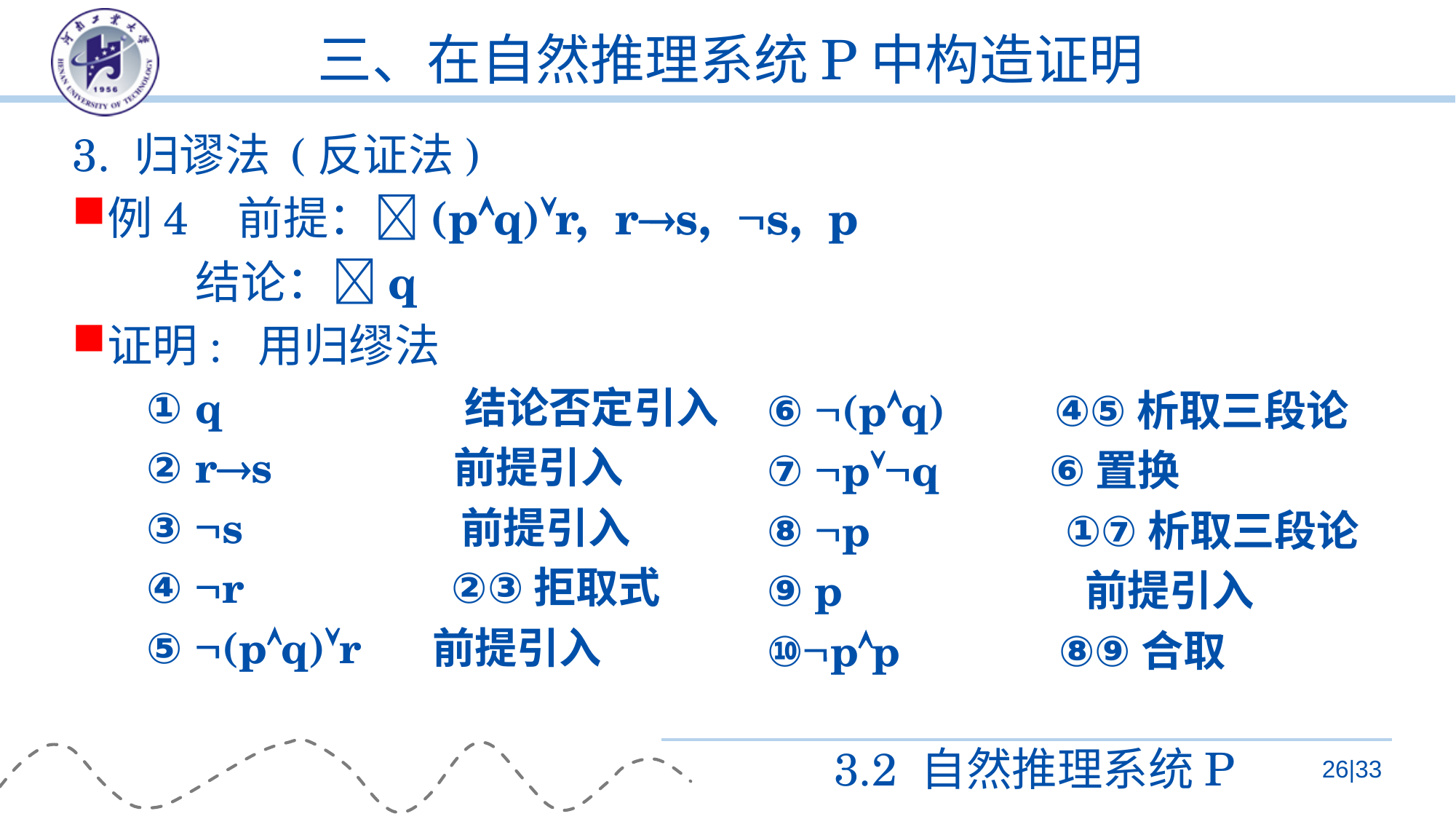

# 三、在自然推理系统P中构造证明
3. 归谬法 (反证法)
例4   前提：¬(p∧q)∨r,  r→s,  ¬s,  p
           结论：¬q
证明:  用归缪法
    ① q                   结论否定引入
    ② r→s              前提引入
    ③ ¬s                 前提引入
    ④ ¬r                 ②③拒取式
    ⑤ ¬(p∧q)∨r     前提引入
⑥ ¬(p∧q)         ④⑤析取三段论
⑦ ¬p∨¬q         ⑥置换
⑧ ¬p                ①⑦析取三段论
⑨ p                   前提引入
⑩¬p∧p             ⑧⑨合取
3.2 自然推理系统P
26|33